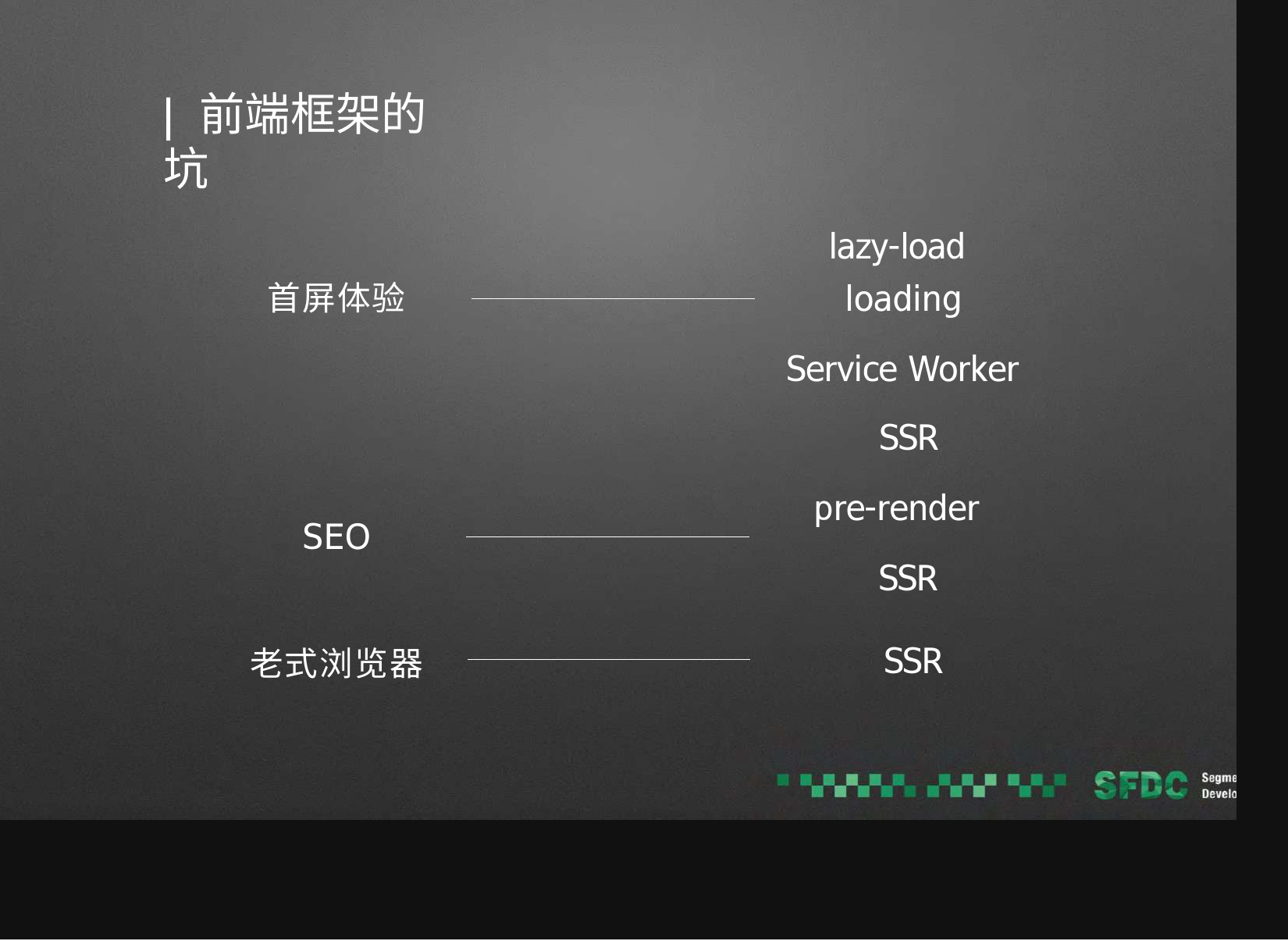

# | 前端框架的坑
lazy-load  loading
Service Worker  SSR
pre-render  SSR

SSR
首屏体验

SEO

老式浏览器